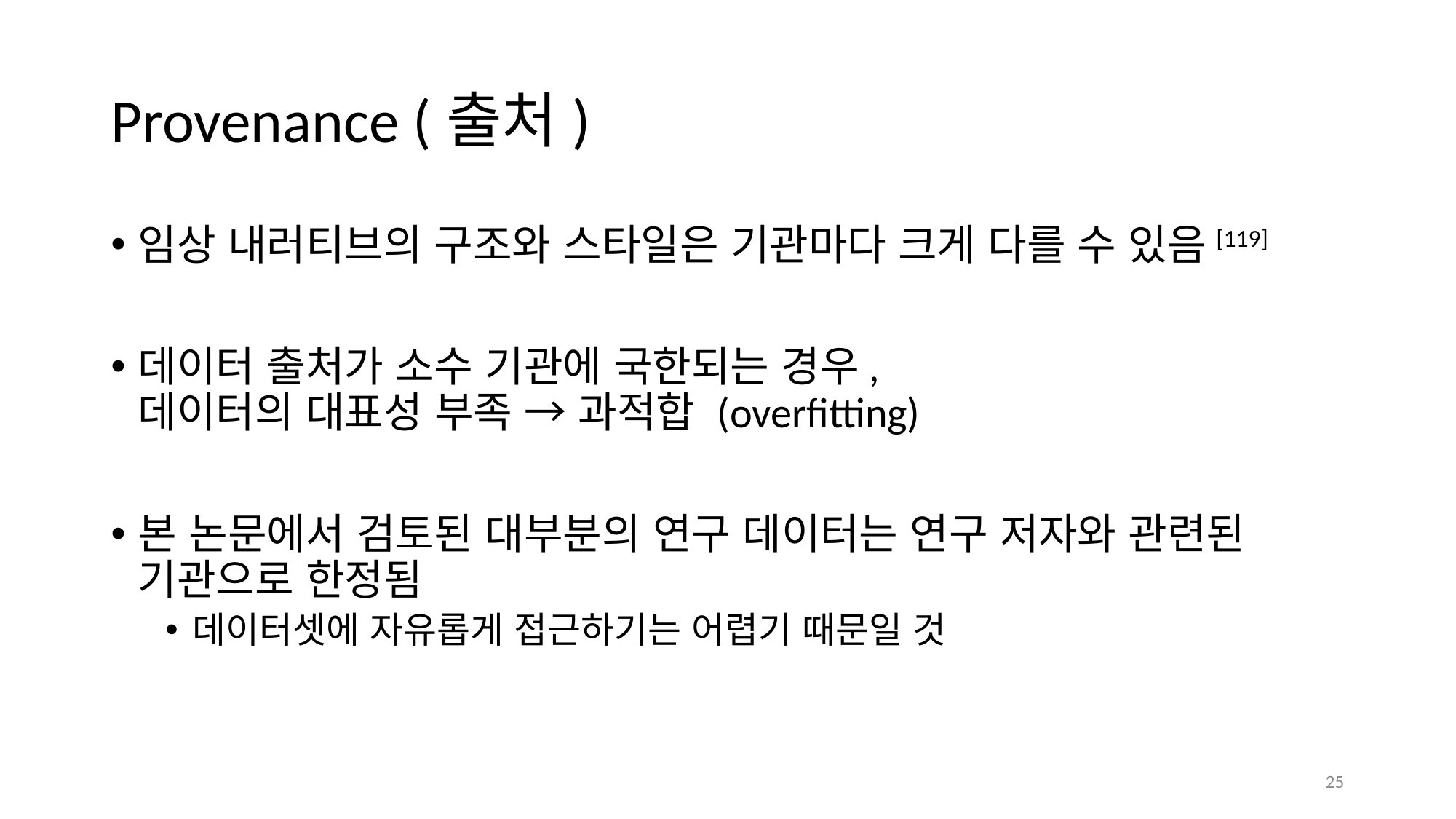

# Provenance (출처)
임상 내러티브의 구조와 스타일은 기관마다 크게 다를 수 있음[119]

데이터 출처가 소수 기관에 국한되는 경우,
데이터의 대표성 부족 → 과적합 (overfitting)

본 논문에서 검토된 대부분의 연구 데이터는 연구 저자와 관련된 기관으로 한정됨
데이터셋에 자유롭게 접근하기는 어렵기 때문일 것
25